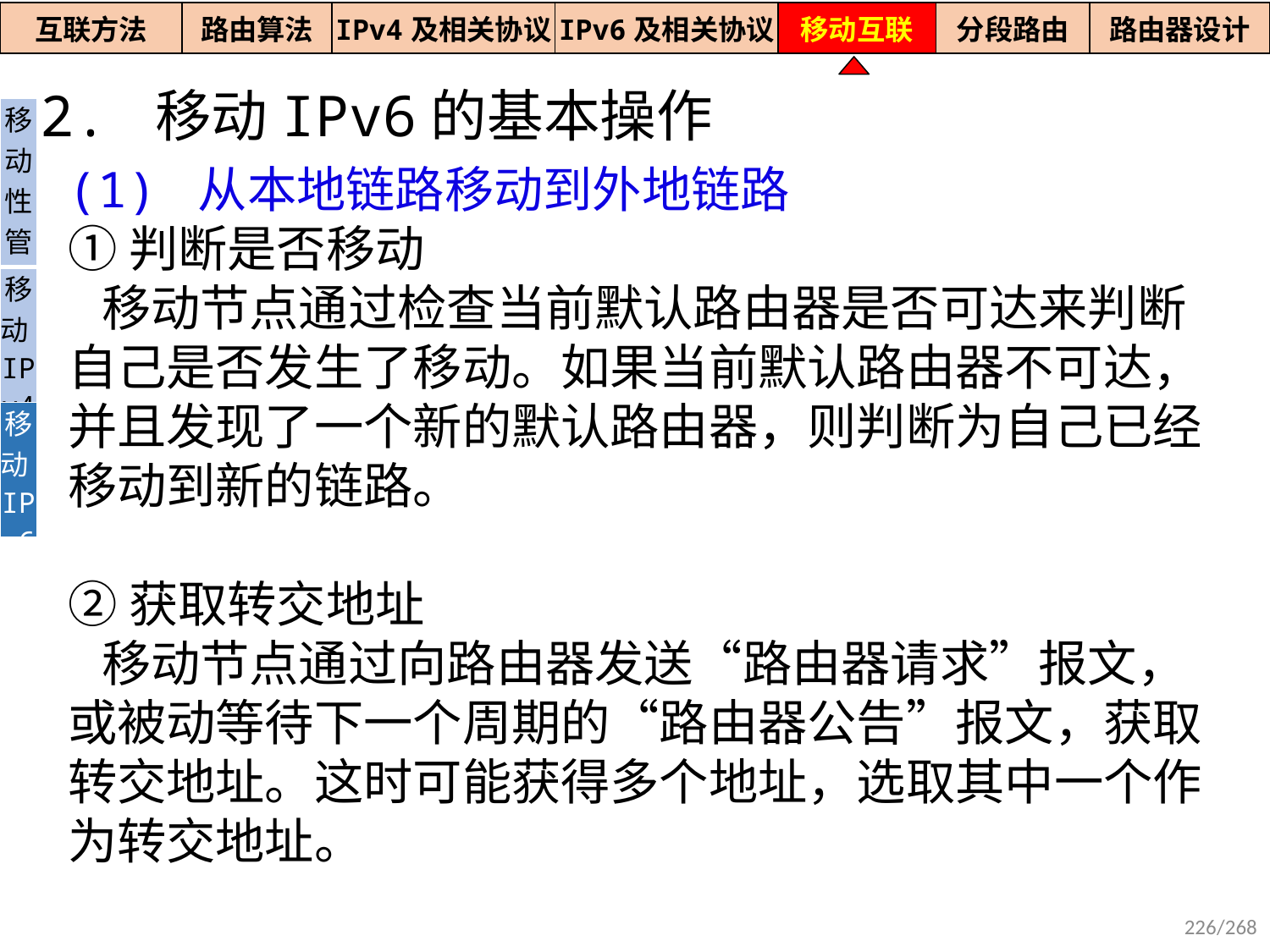

| 互联方法 | 路由算法 | IPv4及相关协议 | IPv6及相关协议 | 移动互联 | 分段路由 | 路由器设计 |
| --- | --- | --- | --- | --- | --- | --- |

2. 移动IPv6的基本操作
| 移动性管理 |
| --- |
| 移动IPv4 |
| 移动IPv6 |
(1) 从本地链路移动到外地链路
①判断是否移动
  移动节点通过检查当前默认路由器是否可达来判断自己是否发生了移动。如果当前默认路由器不可达，并且发现了一个新的默认路由器，则判断为自己已经移动到新的链路。

②获取转交地址
  移动节点通过向路由器发送“路由器请求”报文，或被动等待下一个周期的“路由器公告”报文，获取转交地址。这时可能获得多个地址，选取其中一个作为转交地址。
226/268